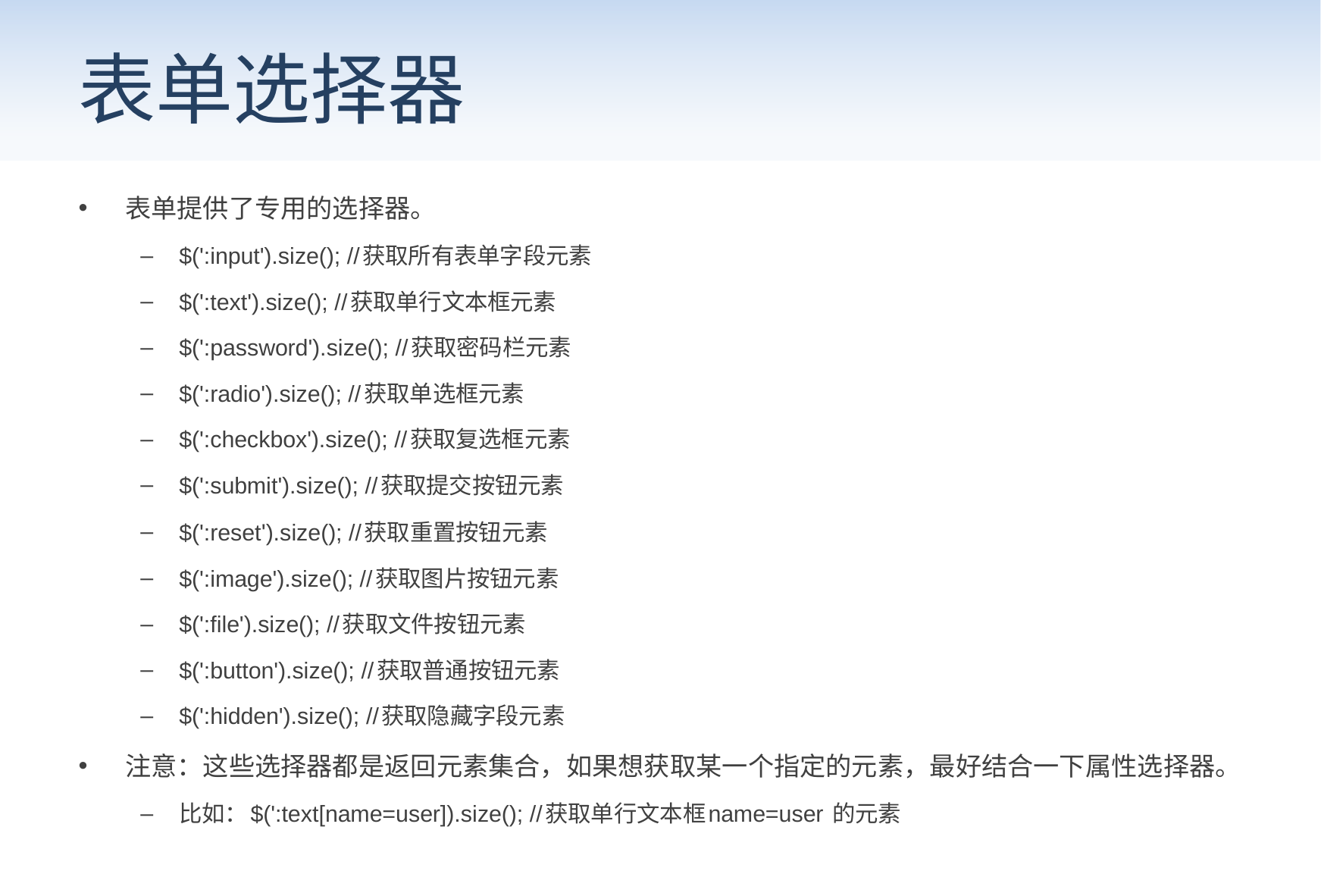

# 表单选择器
表单提供了专用的选择器。
$(':input').size(); //获取所有表单字段元素
$(':text').size(); //获取单行文本框元素
$(':password').size(); //获取密码栏元素
$(':radio').size(); //获取单选框元素
$(':checkbox').size(); //获取复选框元素
$(':submit').size(); //获取提交按钮元素
$(':reset').size(); //获取重置按钮元素
$(':image').size(); //获取图片按钮元素
$(':file').size(); //获取文件按钮元素
$(':button').size(); //获取普通按钮元素
$(':hidden').size(); //获取隐藏字段元素
注意：这些选择器都是返回元素集合，如果想获取某一个指定的元素，最好结合一下属性选择器。
比如：$(':text[name=user]).size(); //获取单行文本框name=user 的元素